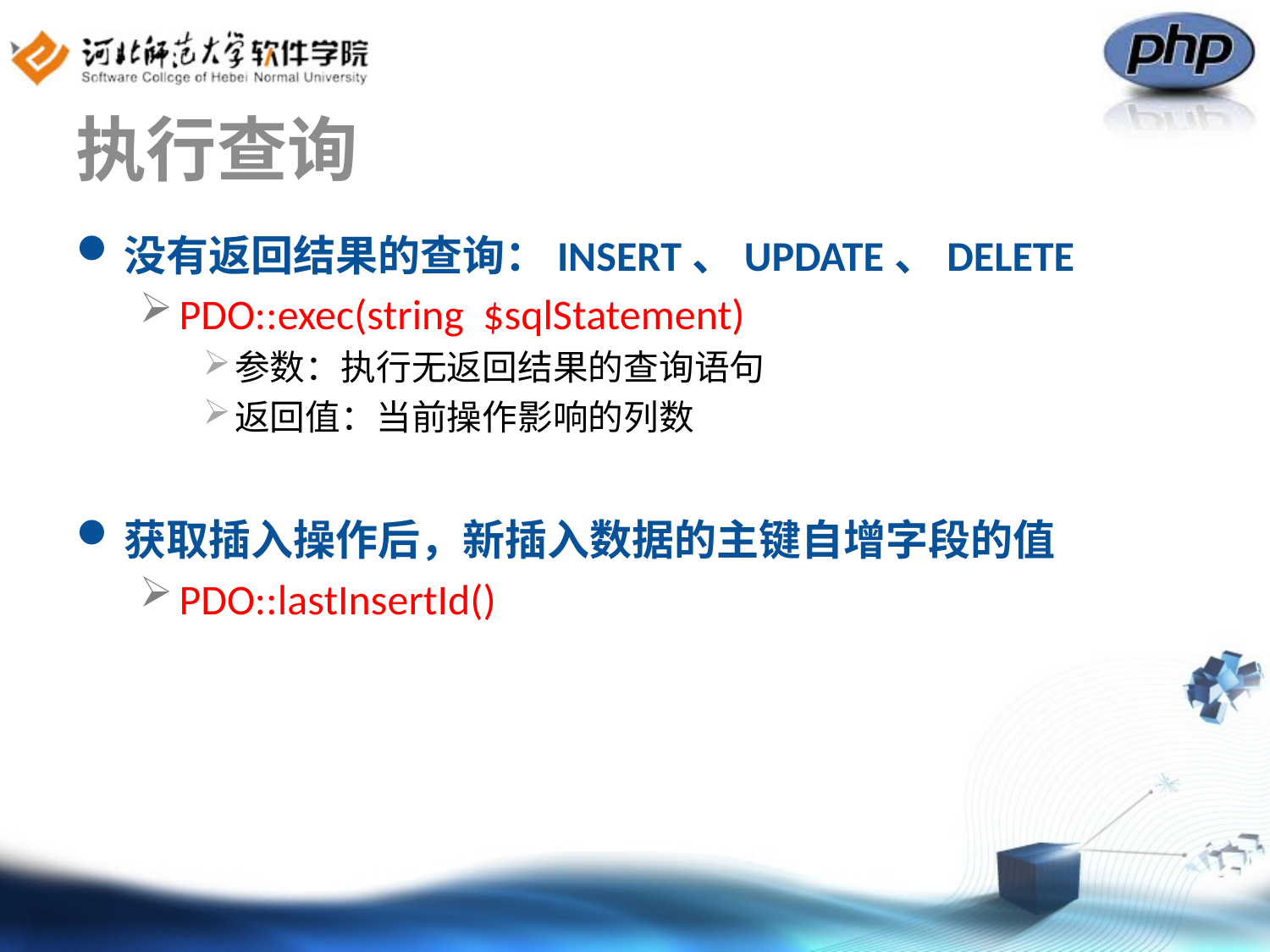

# 执行查询
没有返回结果的查询：INSERT、UPDATE、DELETE
PDO::exec(string  $sqlStatement)
参数：执行无返回结果的查询语句
返回值：当前操作影响的列数

获取插入操作后，新插入数据的主键自增字段的值
PDO::lastInsertId()